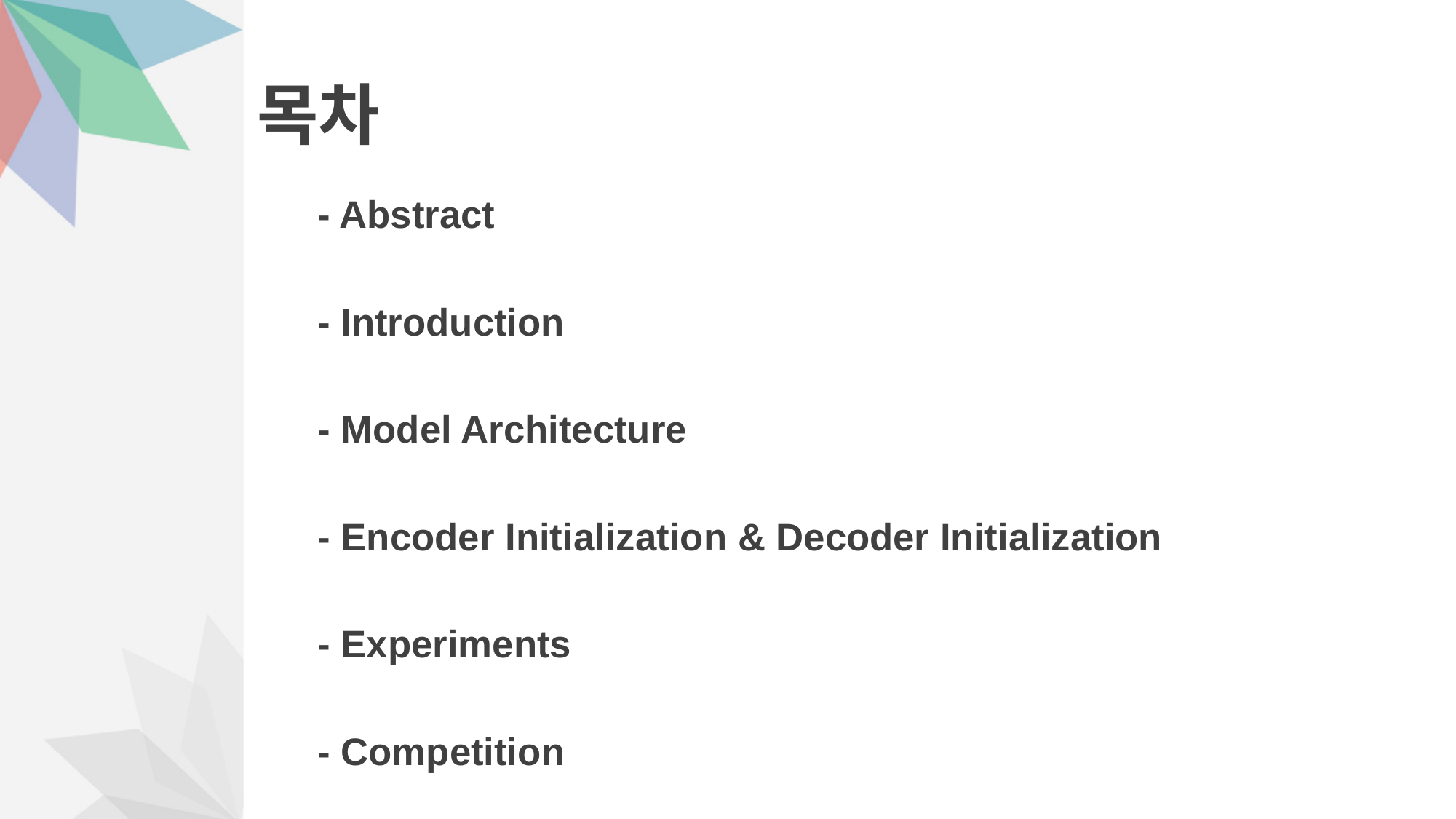

# 목차

- Abstract

- Introduction

- Model Architecture

- Encoder Initialization & Decoder Initialization

- Experiments

- Competition